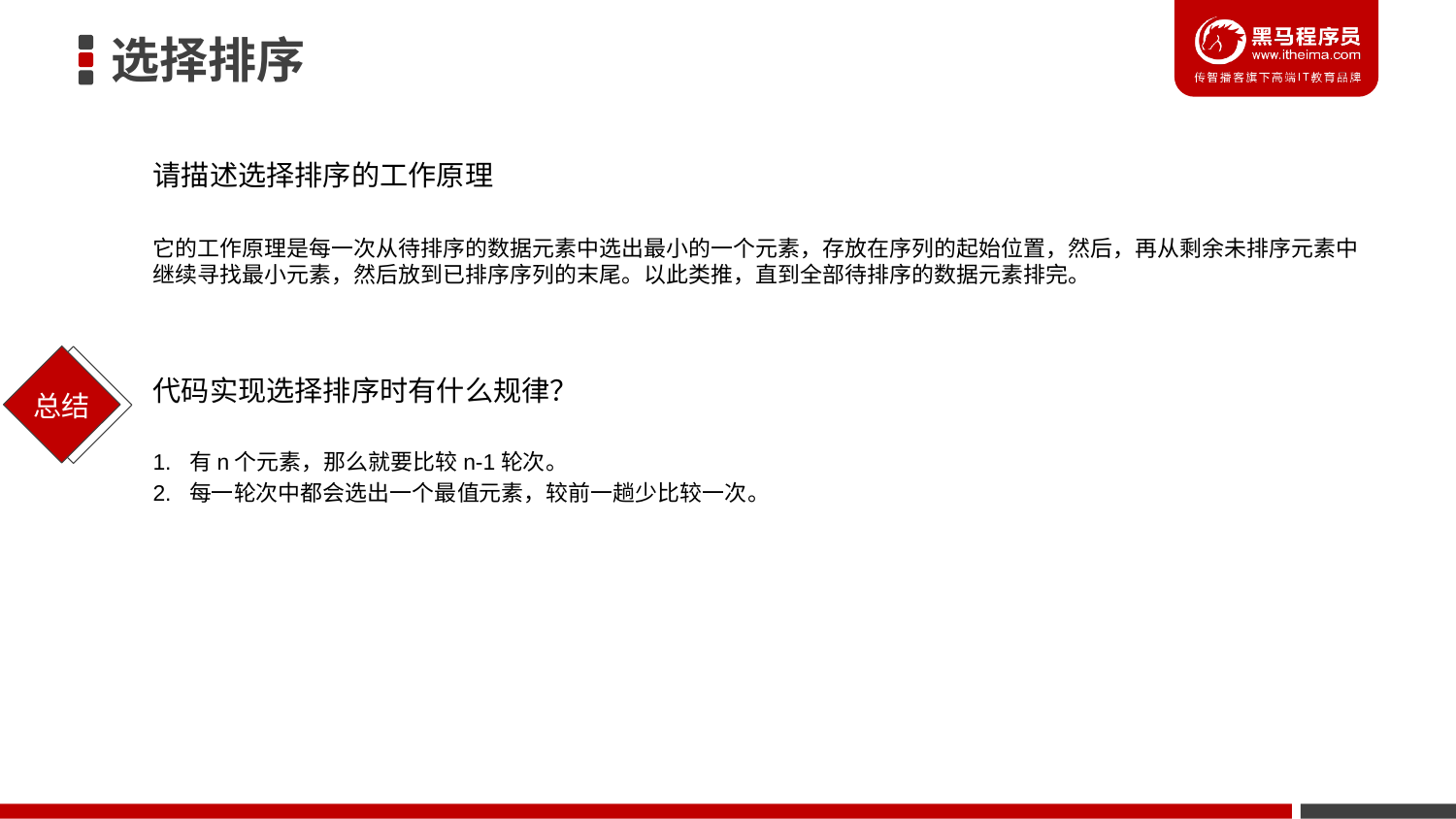

# 选择排序
请描述选择排序的工作原理
它的工作原理是每一次从待排序的数据元素中选出最小的一个元素，存放在序列的起始位置，然后，再从剩余未排序元素中继续寻找最小元素，然后放到已排序序列的末尾。以此类推，直到全部待排序的数据元素排完。
代码实现选择排序时有什么规律？
有n个元素，那么就要比较n-1轮次。
每一轮次中都会选出一个最值元素，较前一趟少比较一次。